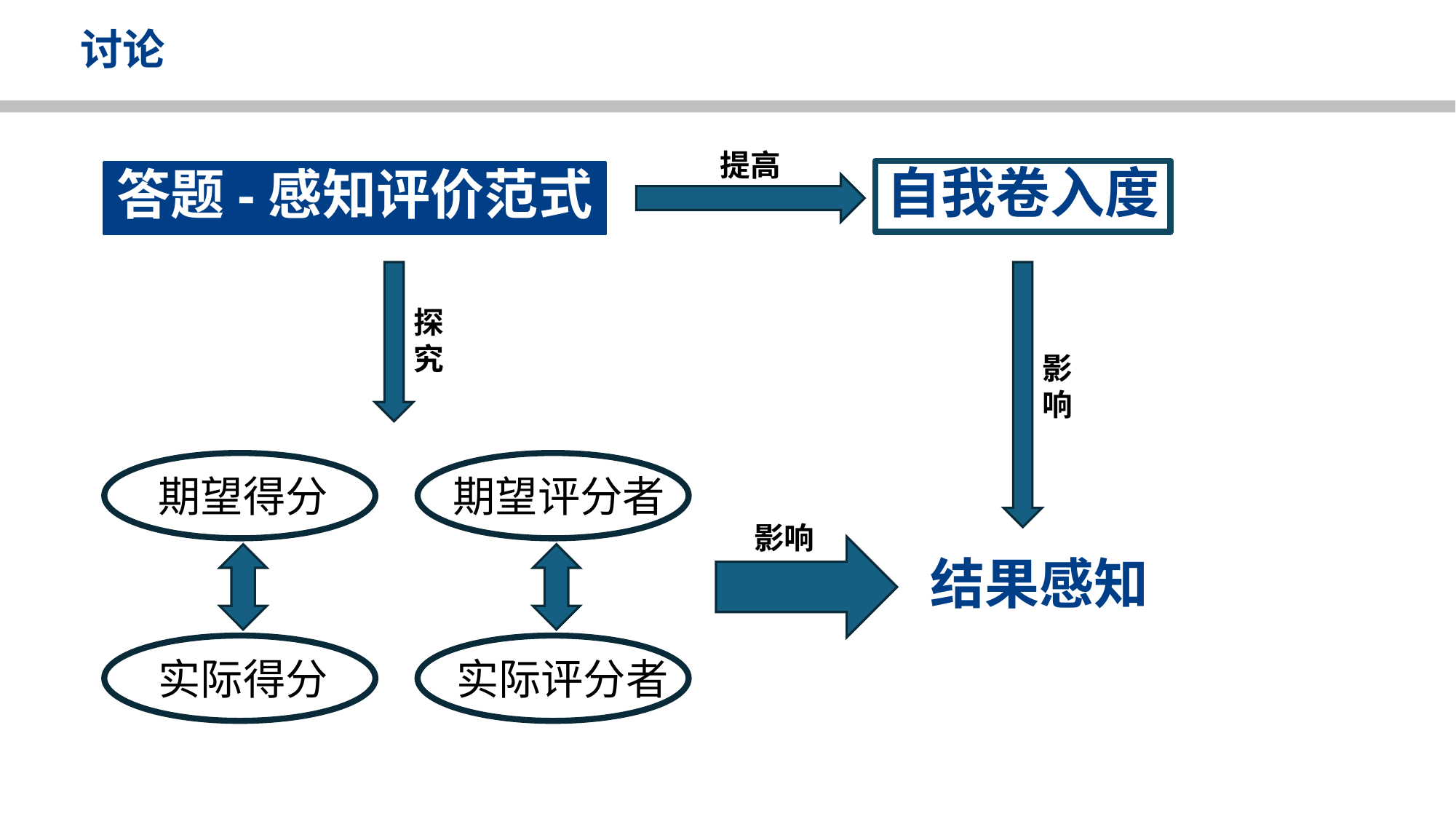

# 讨论
提高
自我卷入度

答题-感知评价范式

探
究

影
响

期望得分
期望评分者
影响

结果感知

实际得分
实际评分者